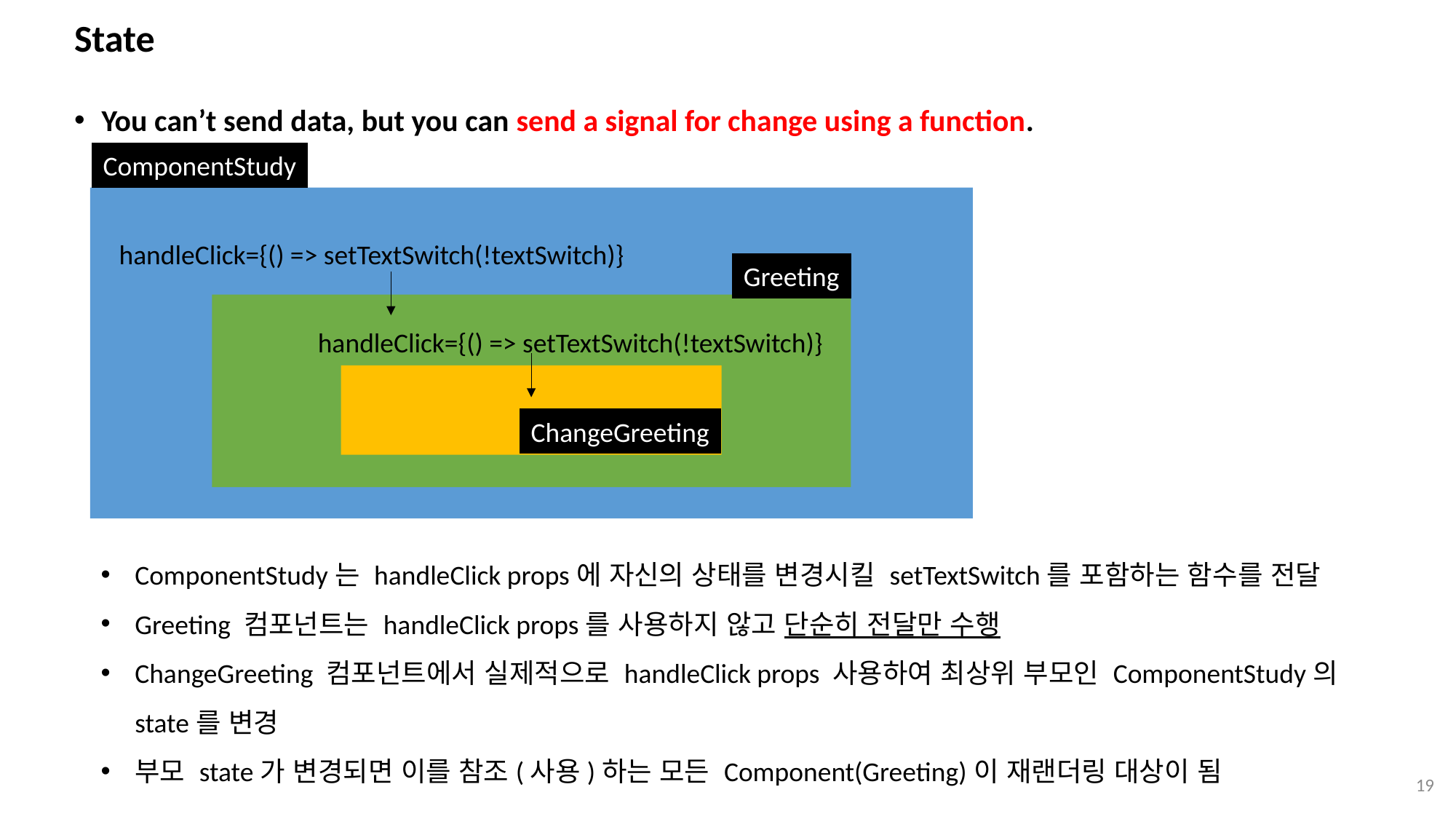

# State
You can’t send data, but you can send a signal for change using a function.

ComponentStudy

handleClick={() => setTextSwitch(!textSwitch)}
Greeting

handleClick={() => setTextSwitch(!textSwitch)}

ChangeGreeting
ComponentStudy는 handleClick props에 자신의 상태를 변경시킬 setTextSwitch를 포함하는 함수를 전달
Greeting 컴포넌트는 handleClick props를 사용하지 않고 단순히 전달만 수행
ChangeGreeting 컴포넌트에서 실제적으로 handleClick props 사용하여 최상위 부모인 ComponentStudy의 state를 변경
부모 state가 변경되면 이를 참조(사용)하는 모든 Component(Greeting)이 재랜더링 대상이 됨
19